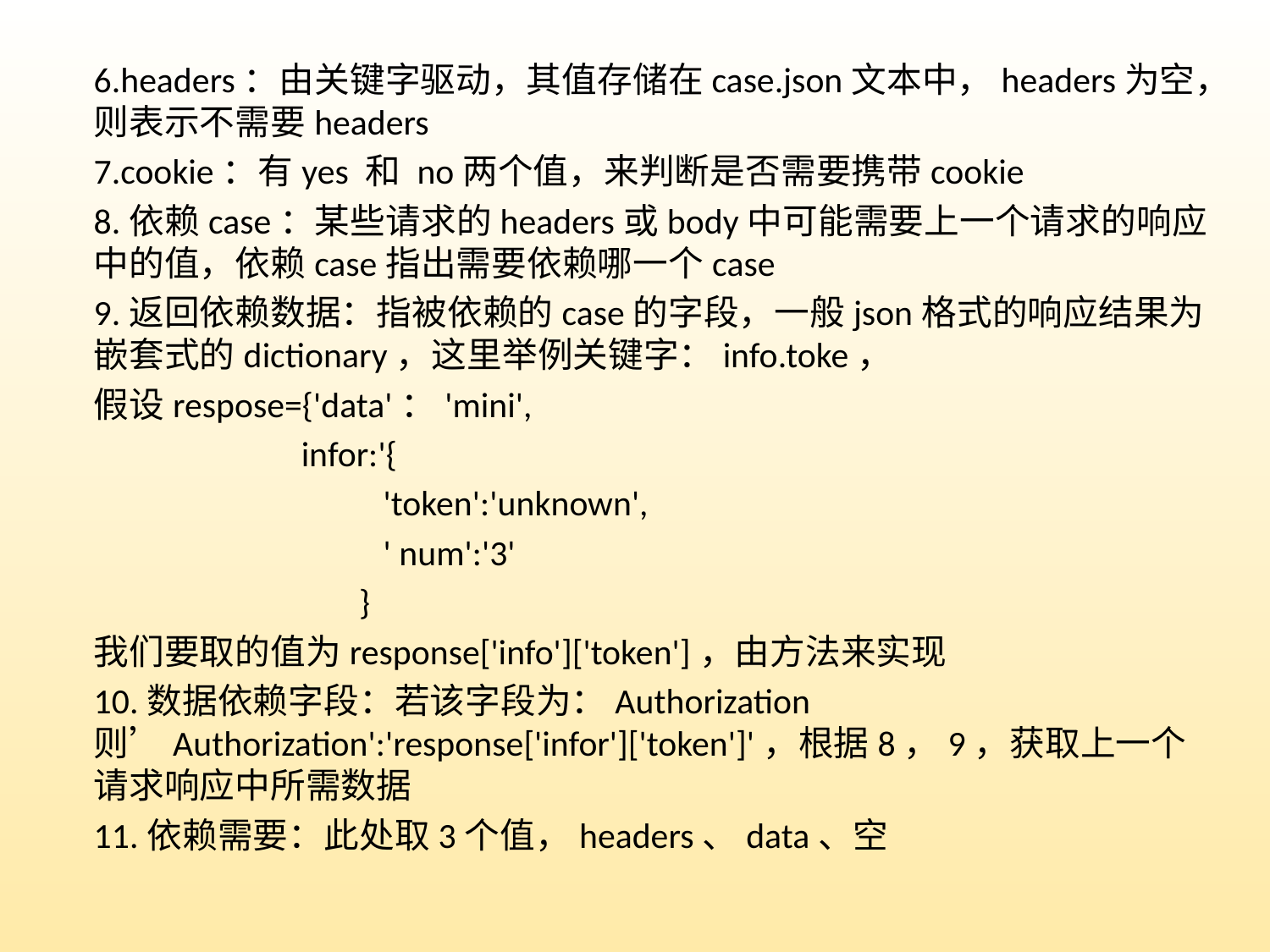

6.headers：由关键字驱动，其值存储在case.json文本中，headers为空，则表示不需要headers
7.cookie：有yes 和 no两个值，来判断是否需要携带cookie
8.依赖case：某些请求的headers或body中可能需要上一个请求的响应中的值，依赖case指出需要依赖哪一个case
9.返回依赖数据：指被依赖的case的字段，一般json格式的响应结果为嵌套式的dictionary，这里举例关键字：info.toke，
假设respose={'data'：'mini',
	          infor:'{
                                    'token':'unknown',
                                    ' num':'3'
                                 }
我们要取的值为response['info']['token']，由方法来实现
10.数据依赖字段：若该字段为：Authorization则’Authorization':'response['infor']['token']'，根据8，9，获取上一个请求响应中所需数据
11.依赖需要：此处取3个值，headers、data、空